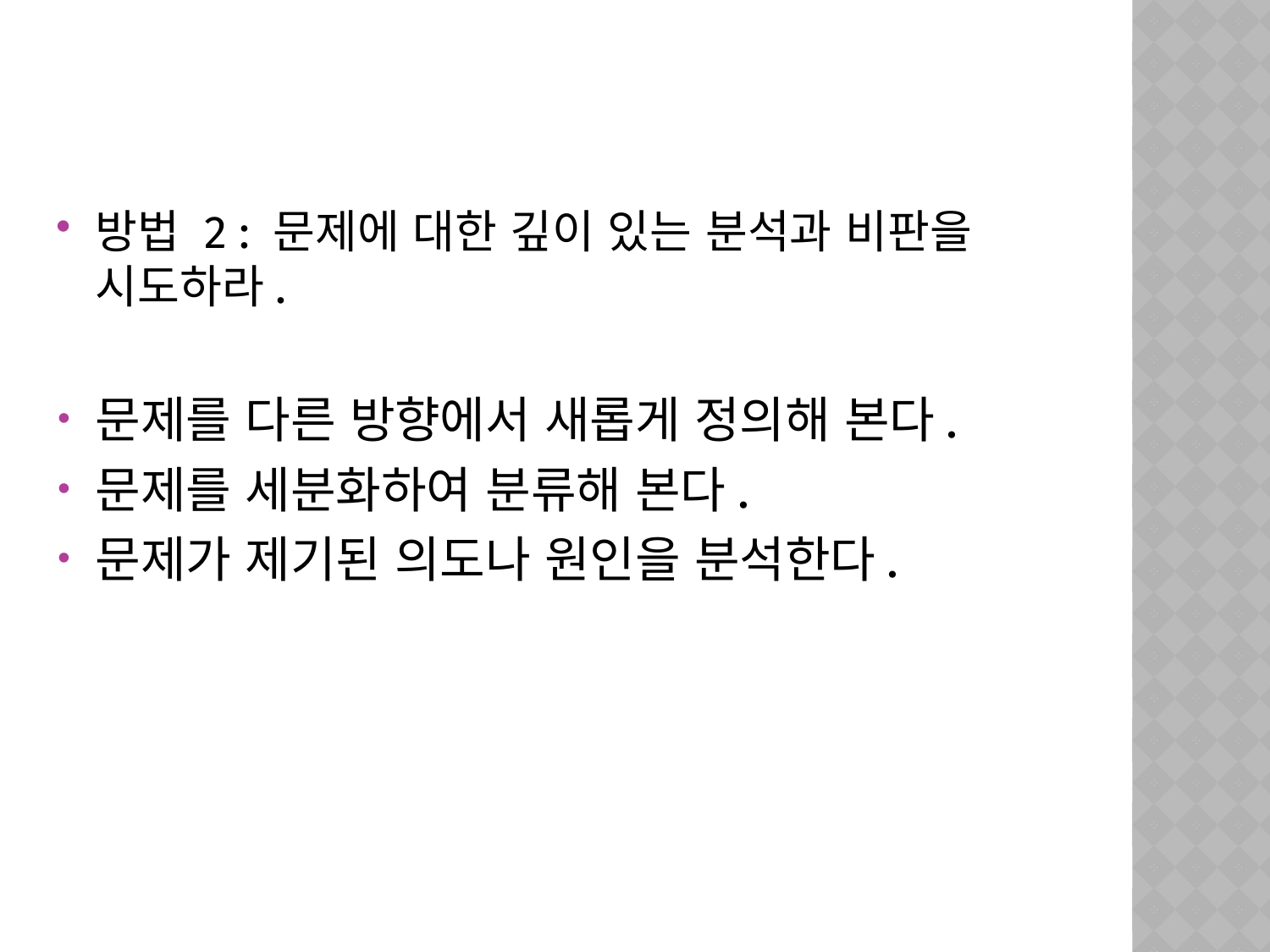

#
방법 2 : 문제에 대한 깊이 있는 분석과 비판을 시도하라.

문제를 다른 방향에서 새롭게 정의해 본다.
문제를 세분화하여 분류해 본다.
문제가 제기된 의도나 원인을 분석한다.